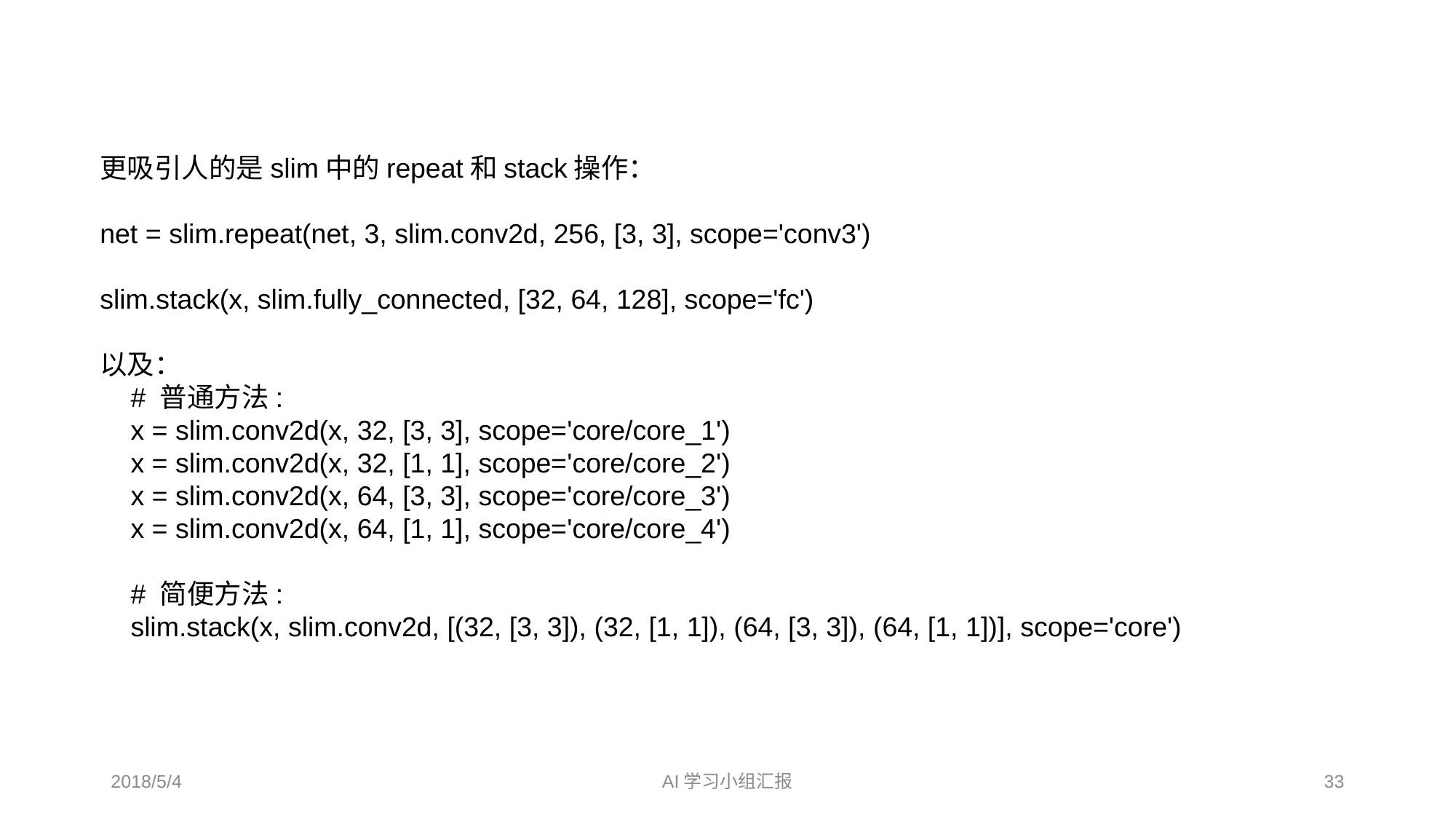

更吸引人的是slim中的repeat和stack操作：

net = slim.repeat(net, 3, slim.conv2d, 256, [3, 3], scope='conv3')

slim.stack(x, slim.fully_connected, [32, 64, 128], scope='fc')

以及：
    # 普通方法:
    x = slim.conv2d(x, 32, [3, 3], scope='core/core_1')
    x = slim.conv2d(x, 32, [1, 1], scope='core/core_2')
    x = slim.conv2d(x, 64, [3, 3], scope='core/core_3')
    x = slim.conv2d(x, 64, [1, 1], scope='core/core_4')

    # 简便方法:
    slim.stack(x, slim.conv2d, [(32, [3, 3]), (32, [1, 1]), (64, [3, 3]), (64, [1, 1])], scope='core')
2018/5/4
AI学习小组汇报
33